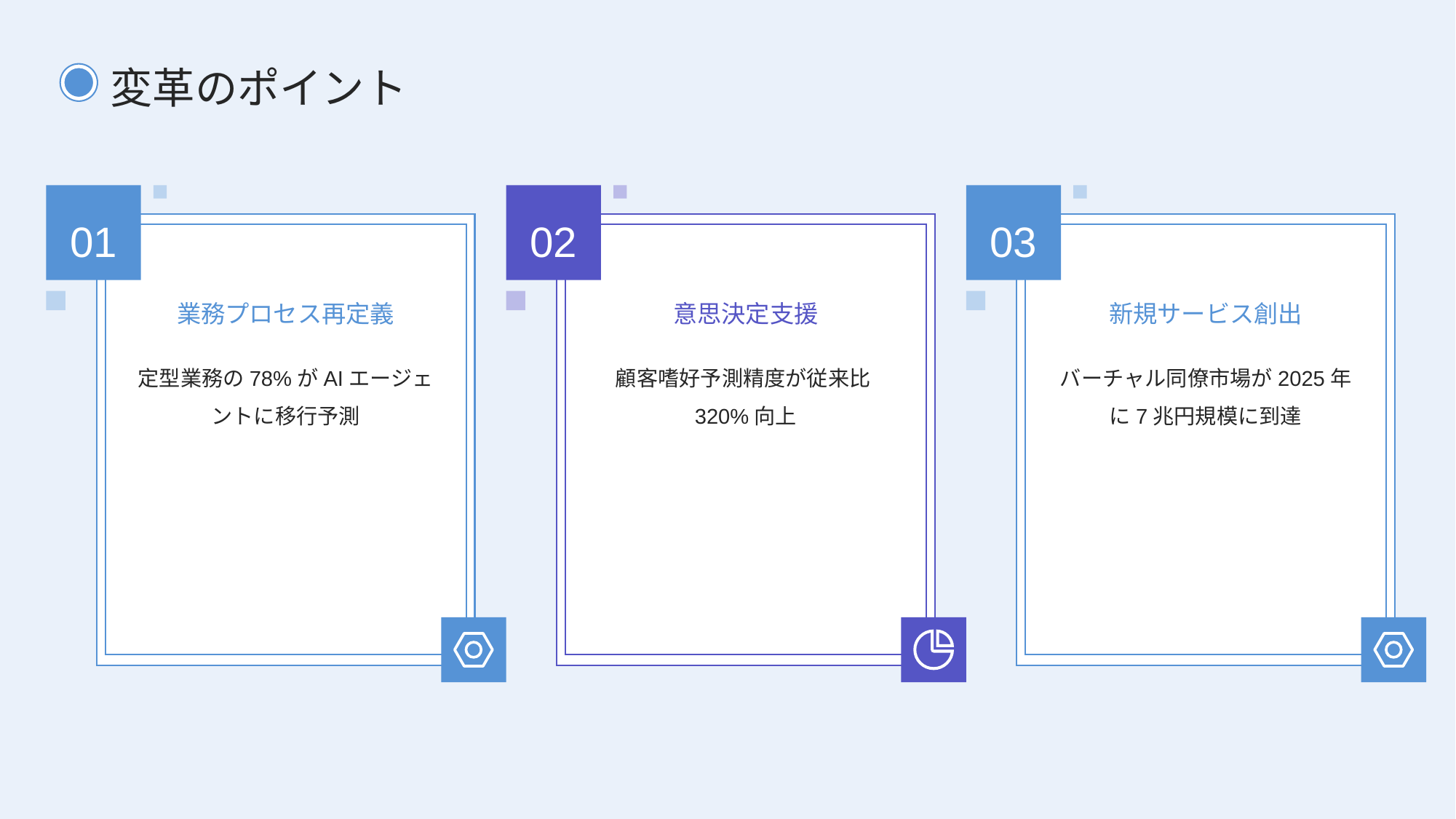

変革のポイント

01
02
03

業務プロセス再定義
意思決定支援
新規サービス創出

定型業務の78%がAIエージェントに移行予測
顧客嗜好予測精度が従来比320%向上
バーチャル同僚市場が2025年に7兆円規模に到達